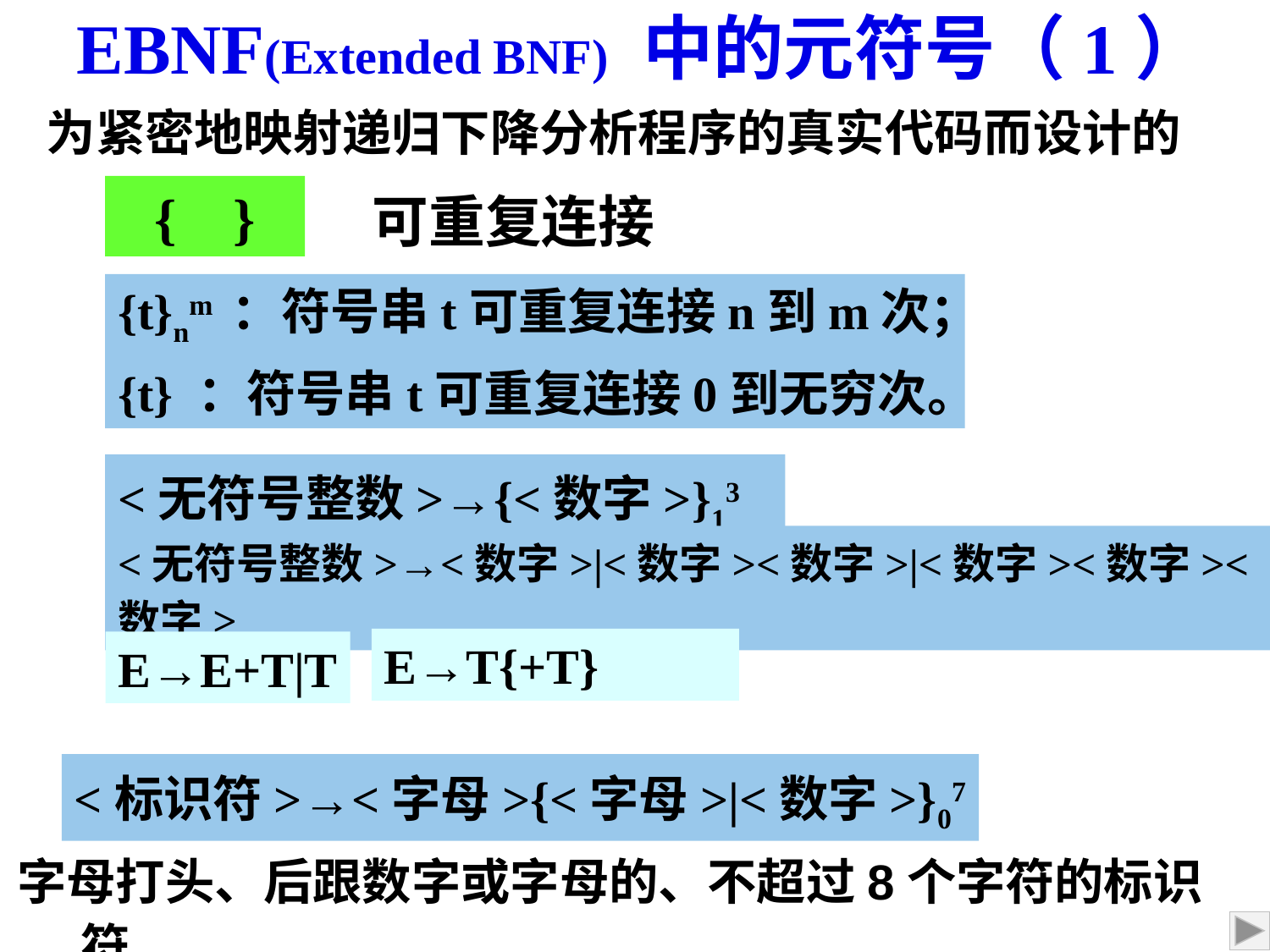

# EBNF(Extended BNF) 中的元符号（1）
为紧密地映射递归下降分析程序的真实代码而设计的
可重复连接
{    }
{t}nm ：符号串t可重复连接n到m次；
{t} ：符号串t可重复连接0到无穷次。
<无符号整数>→{<数字>}13
<无符号整数>→<数字>|<数字><数字>|<数字><数字><数字>
E→T{+T}
E→E+T|T
<标识符>→<字母>{<字母>|<数字>}07
字母打头、后跟数字或字母的、不超过8个字符的标识符